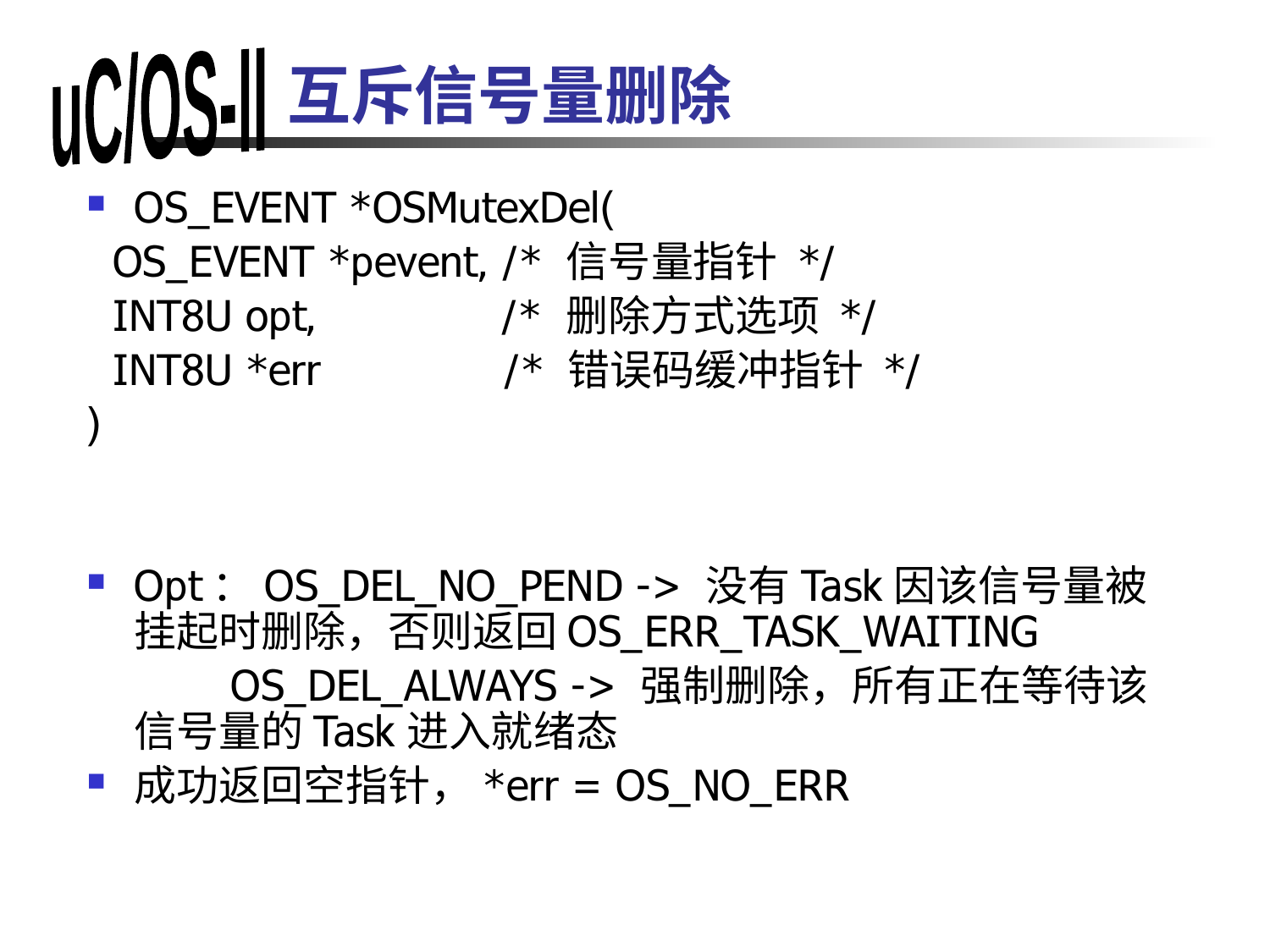

# 互斥信号量删除
OS_EVENT *OSMutexDel(
  OS_EVENT *pevent, /* 信号量指针 */
  INT8U opt,              /* 删除方式选项 */
  INT8U *err              /* 错误码缓冲指针 */
)

Opt：OS_DEL_NO_PEND -> 没有Task因该信号量被挂起时删除，否则返回OS_ERR_TASK_WAITING
           OS_DEL_ALWAYS -> 强制删除，所有正在等待该信号量的Task进入就绪态
成功返回空指针，*err = OS_NO_ERR